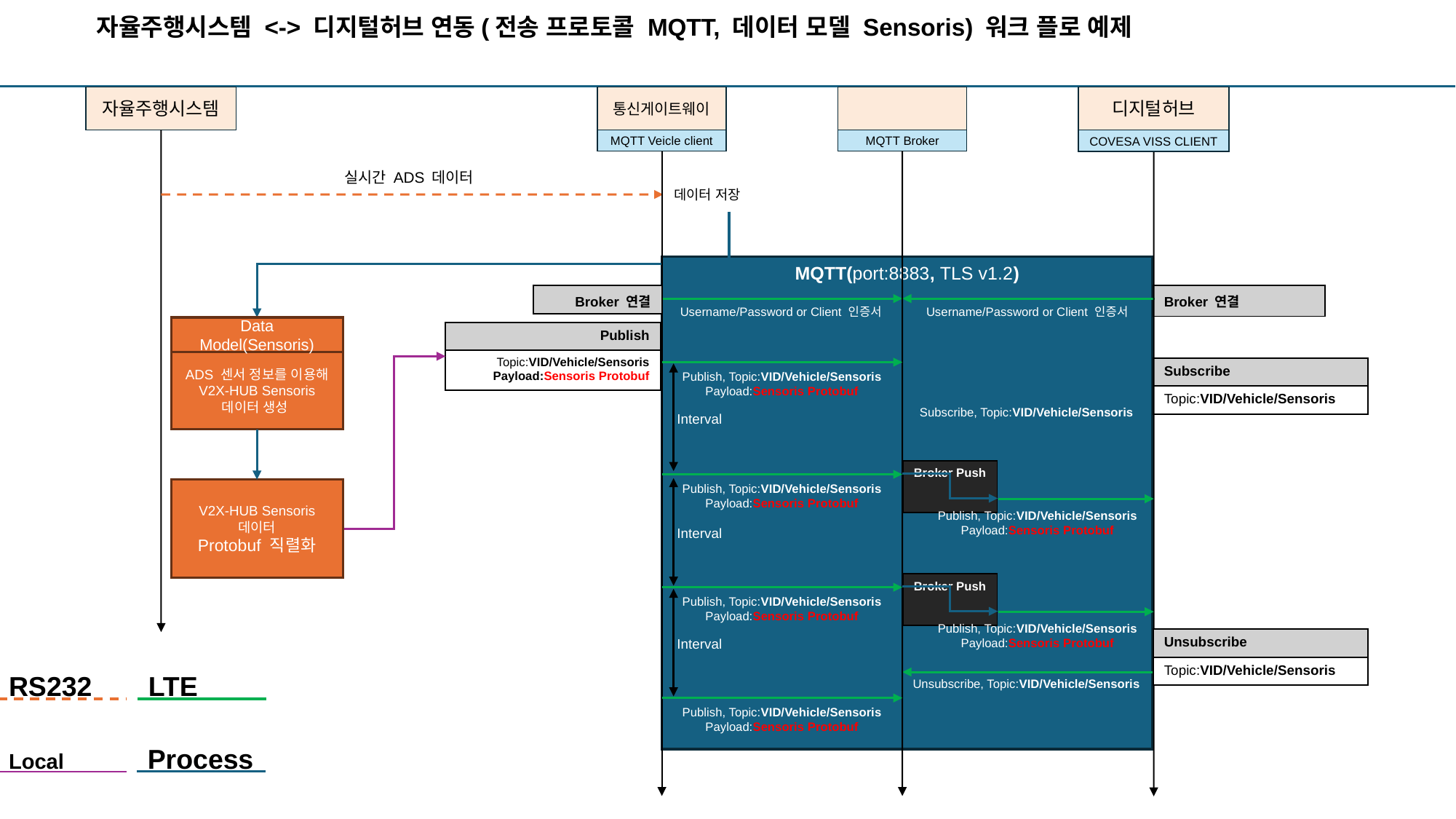

자율주행시스템 <-> 디지털허브 연동(전송 프로토콜 MQTT, 데이터 모델 Sensoris) 워크 플로 예제
자율주행시스템
통신게이트웨이

디지털허브
MQTT Broker
MQTT Veicle client
COVESA VISS CLIENT

실시간 ADS 데이터
데이터 저장

MQTT(port:8883, TLS v1.2)

| Broker 연결 |
| --- |
| Broker 연결 |
| --- |
Username/Password or Client 인증서
Username/Password or Client 인증서
Data Model(Sensoris)
| Publish |
| --- |
| Topic:VID/Vehicle/Sensoris Payload:Sensoris Protobuf |

ADS 센서 정보를 이용해
V2X-HUB Sensoris
데이터 생성
| Subscribe |
| --- |
| Topic:VID/Vehicle/Sensoris |
Publish, Topic:VID/Vehicle/Sensoris
Payload:Sensoris Protobuf

Subscribe, Topic:VID/Vehicle/Sensoris
Interval
|  |
| --- |

| Broker Push |
| --- |
|  |
| --- |
Publish, Topic:VID/Vehicle/Sensoris
Payload:Sensoris Protobuf
V2X-HUB Sensoris
데이터
Protobuf 직렬화
Publish, Topic:VID/Vehicle/Sensoris
Payload:Sensoris Protobuf
Interval
| Broker Push |
| --- |
Publish, Topic:VID/Vehicle/Sensoris
Payload:Sensoris Protobuf
Publish, Topic:VID/Vehicle/Sensoris
Payload:Sensoris Protobuf
| Unsubscribe |
| --- |
| Topic:VID/Vehicle/Sensoris |
Interval
RS232

LTE

Unsubscribe, Topic:VID/Vehicle/Sensoris
Publish, Topic:VID/Vehicle/Sensoris
Payload:Sensoris Protobuf
Local

Process